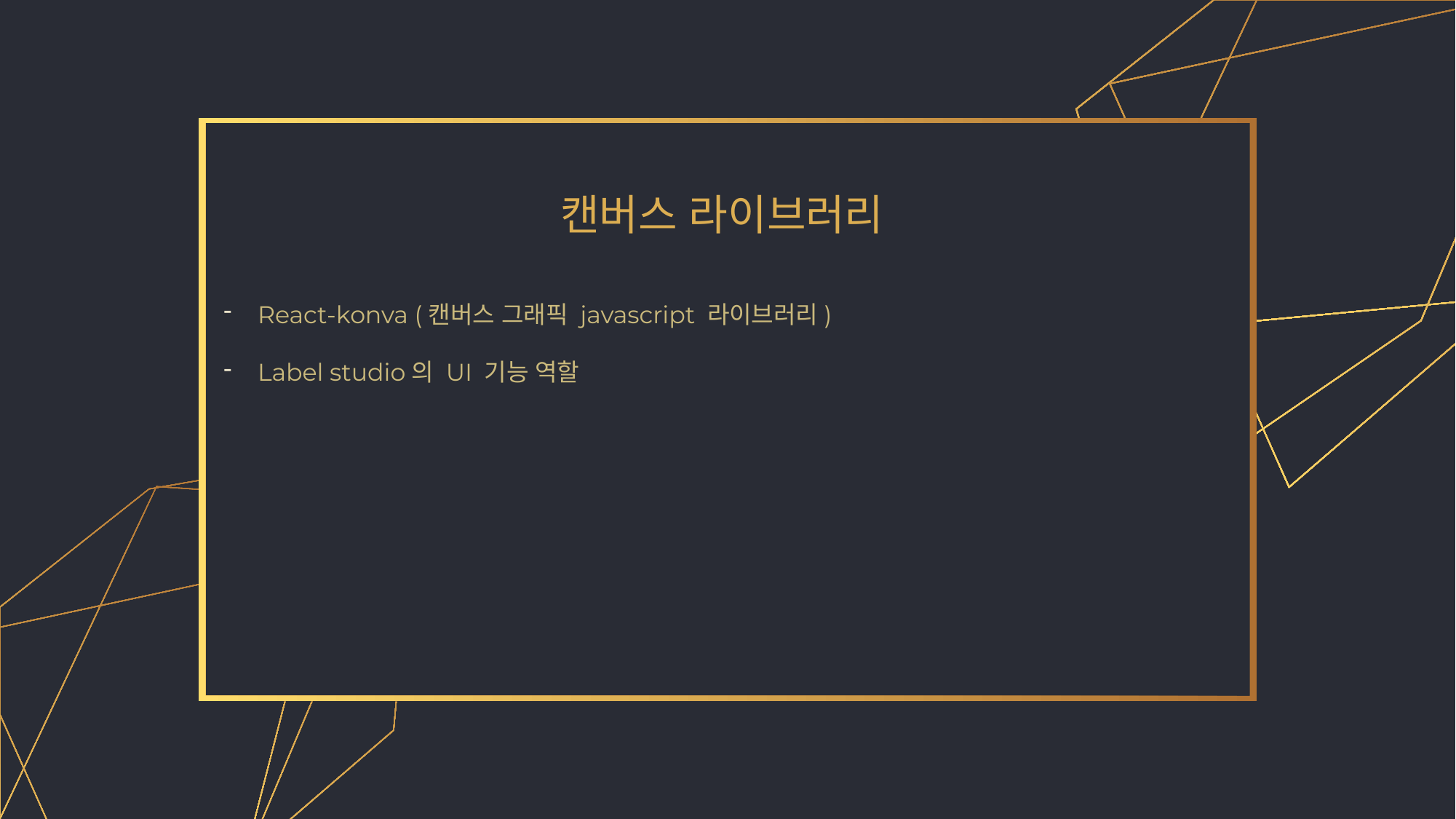

# 캔버스 라이브러리
React-konva (캔버스 그래픽 javascript 라이브러리)

Label studio의 UI 기능 역할